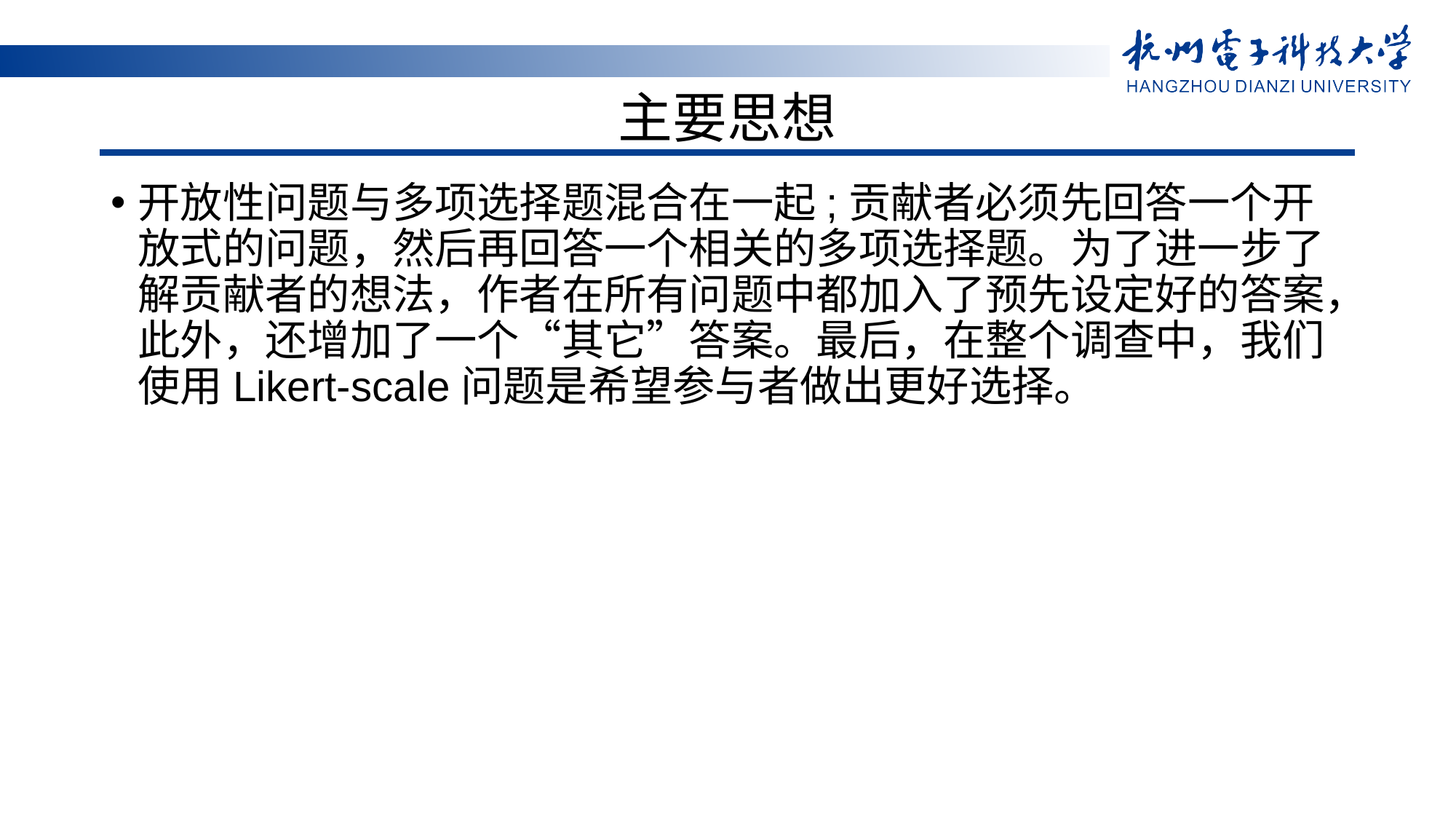

# 主要思想
开放性问题与多项选择题混合在一起;贡献者必须先回答一个开放式的问题，然后再回答一个相关的多项选择题。为了进一步了解贡献者的想法，作者在所有问题中都加入了预先设定好的答案，此外，还增加了一个“其它”答案。最后，在整个调查中，我们使用Likert-scale问题是希望参与者做出更好选择。